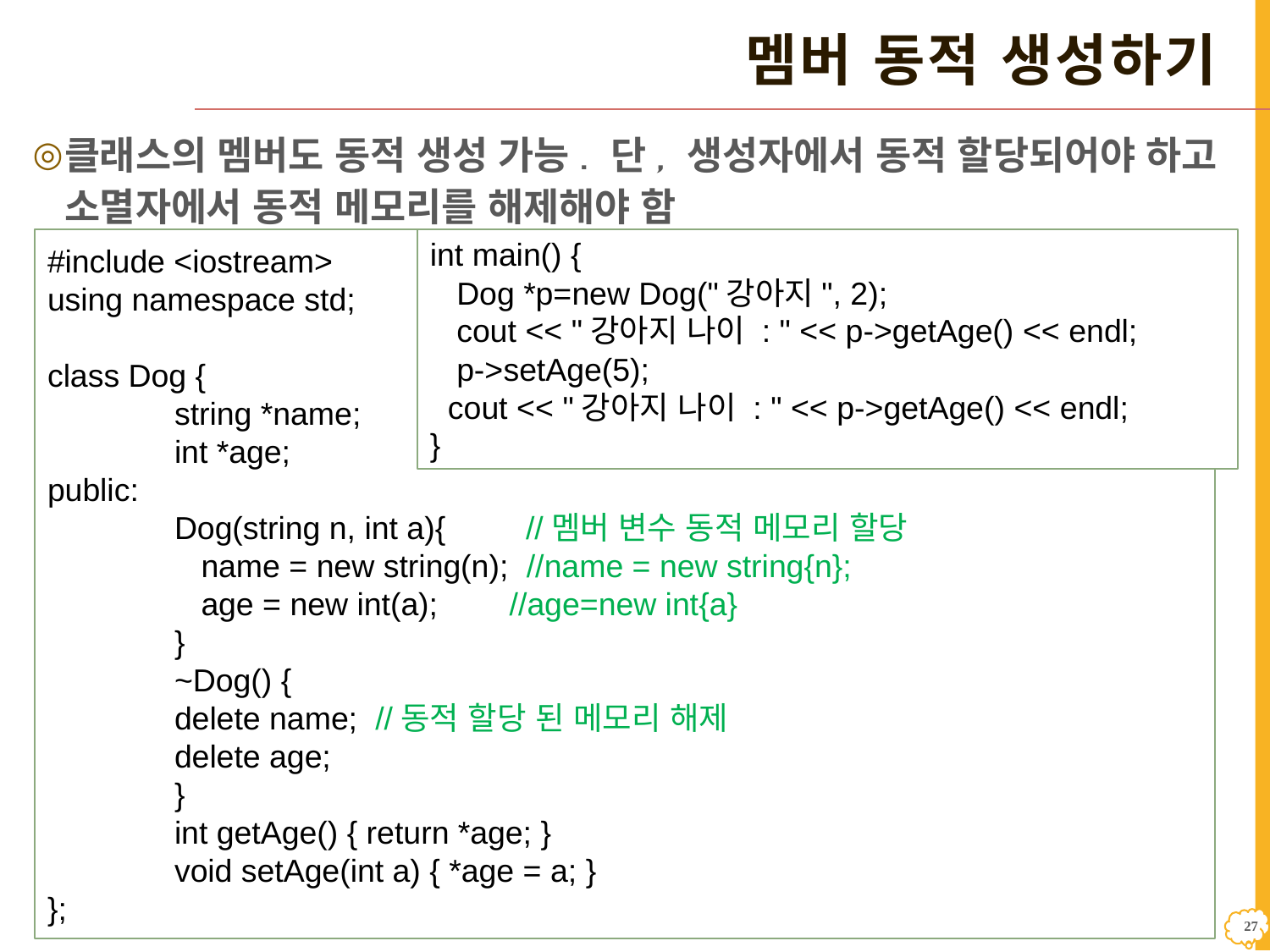

# 멤버 동적 생성하기
클래스의 멤버도 동적 생성 가능. 단, 생성자에서 동적 할당되어야 하고 소멸자에서 동적 메모리를 해제해야 함
#include <iostream>
using namespace std;

class Dog {
	string *name;
	int *age;
public:
	Dog(string n, int a){         //멤버 변수 동적 메모리 할당
	   name = new string(n);  //name = new string{n};
	   age = new int(a);        //age=new int{a}
	}
	~Dog() {
	delete name;  //동적 할당 된 메모리 해제
	delete age;
	}
	int getAge() { return *age; }
	void setAge(int a) { *age = a; }
};
int main() {
   Dog *p=new Dog("강아지", 2);
   cout << "강아지 나이 : " << p->getAge() << endl;
   p->setAge(5);
  cout << "강아지 나이 : " << p->getAge() << endl;
}
27